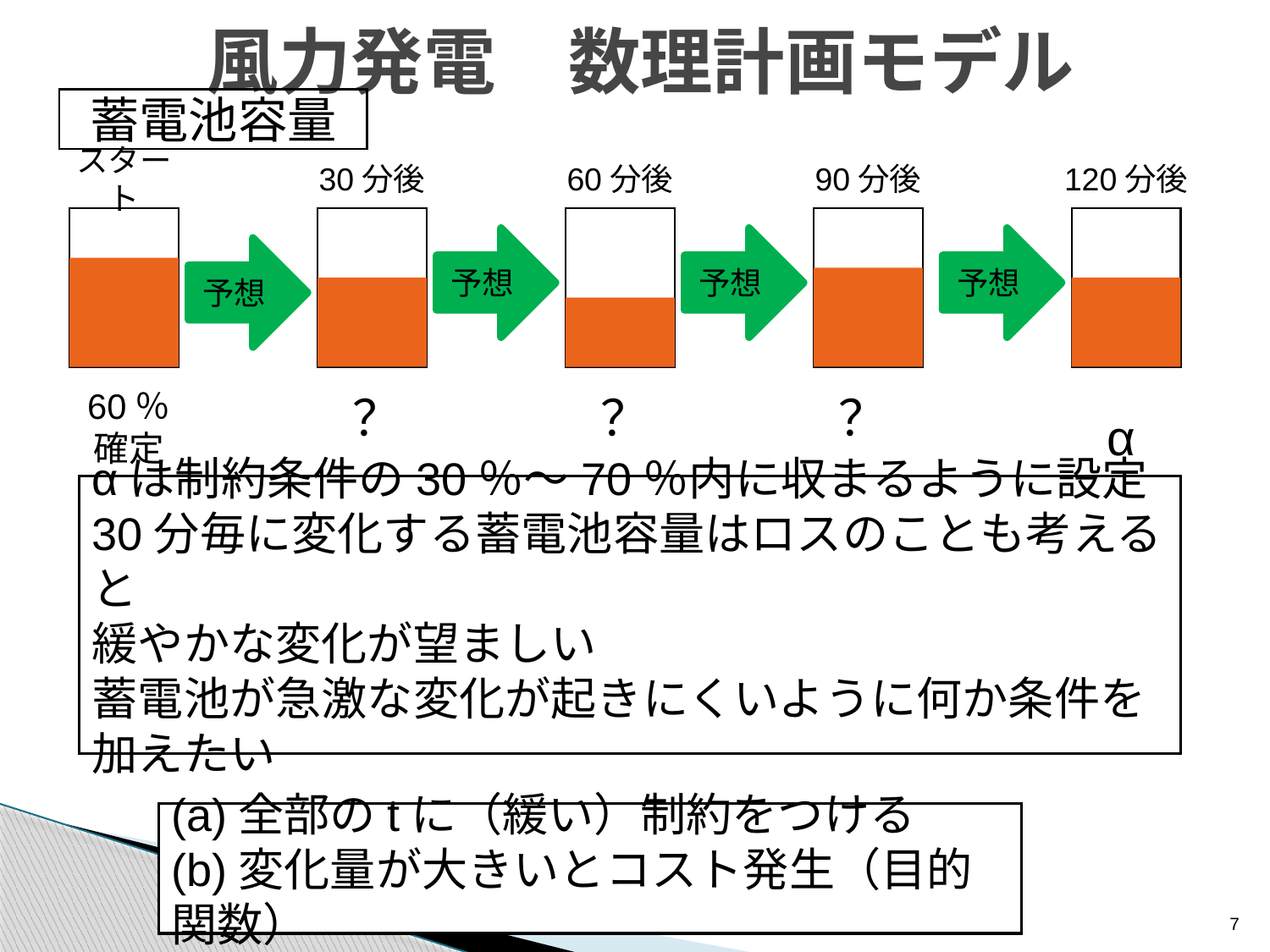

# 風力発電　数理計画モデル
蓄電池容量
スタート
30分後
60分後
90分後
120分後

予想
予想
予想
予想

60％
確定
？
？
？
α
αは制約条件の30％～70％内に収まるように設定
30分毎に変化する蓄電池容量はロスのことも考えると
緩やかな変化が望ましい
蓄電池が急激な変化が起きにくいように何か条件を
加えたい
(a)全部のtに（緩い）制約をつける
(b)変化量が大きいとコスト発生（目的関数）
7